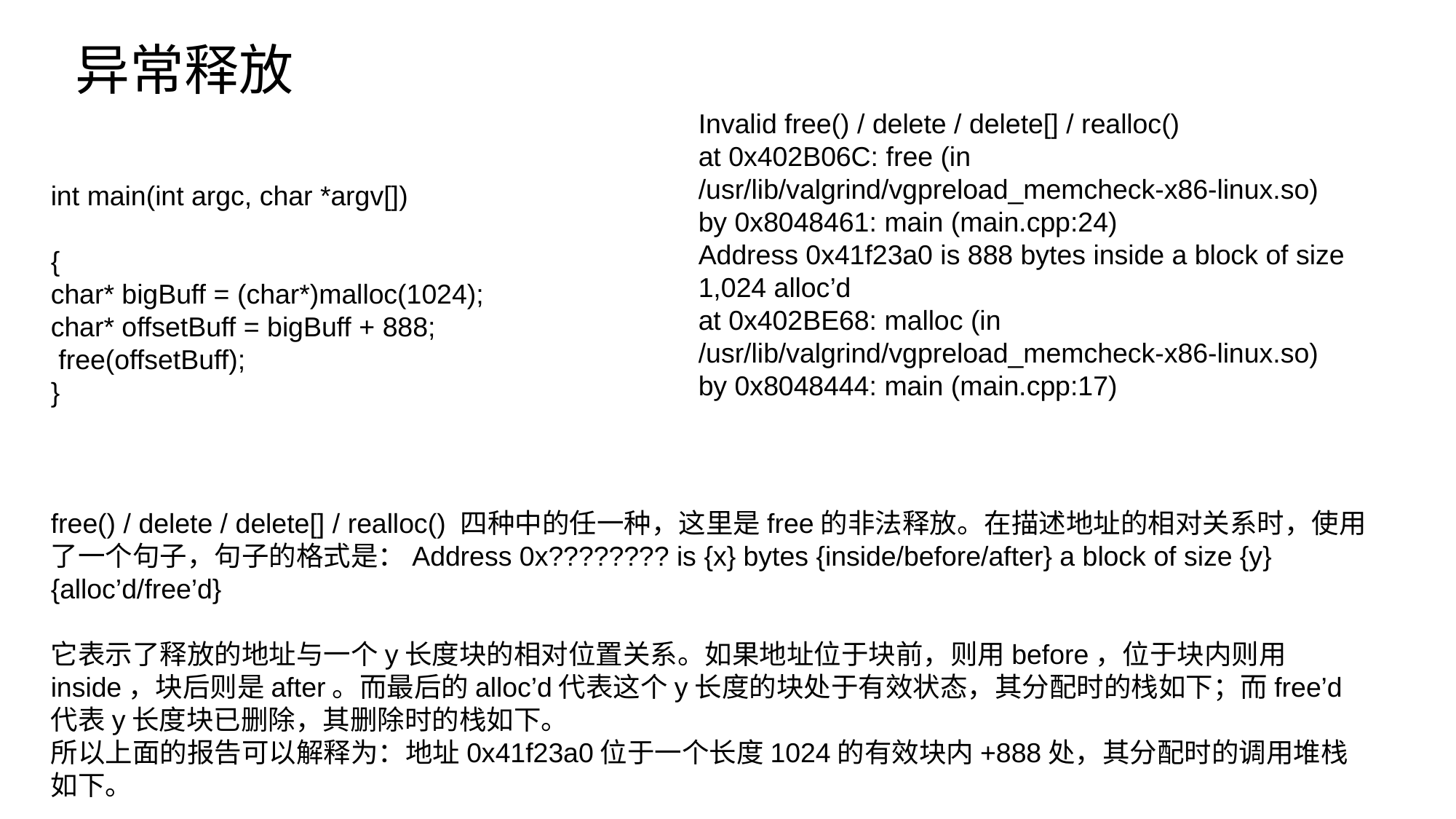

异常释放

Invalid free() / delete / delete[] / realloc()
at 0x402B06C: free (in /usr/lib/valgrind/vgpreload_memcheck-x86-linux.so)
by 0x8048461: main (main.cpp:24)
Address 0x41f23a0 is 888 bytes inside a block of size 1,024 alloc’d
at 0x402BE68: malloc (in /usr/lib/valgrind/vgpreload_memcheck-x86-linux.so)
by 0x8048444: main (main.cpp:17)
int main(int argc, char *argv[])

{
char* bigBuff = (char*)malloc(1024);
char* offsetBuff = bigBuff + 888;
 free(offsetBuff);
}

free() / delete / delete[] / realloc() 四种中的任一种，这里是free的非法释放。在描述地址的相对关系时，使用了一个句子，句子的格式是：Address 0x???????? is {x} bytes {inside/before/after} a block of size {y} {alloc’d/free’d}

它表示了释放的地址与一个y长度块的相对位置关系。如果地址位于块前，则用before，位于块内则用inside，块后则是after。而最后的alloc’d代表这个y长度的块处于有效状态，其分配时的栈如下；而free’d代表y长度块已删除，其删除时的栈如下。
所以上面的报告可以解释为：地址0x41f23a0位于一个长度1024的有效块内+888处，其分配时的调用堆栈如下。